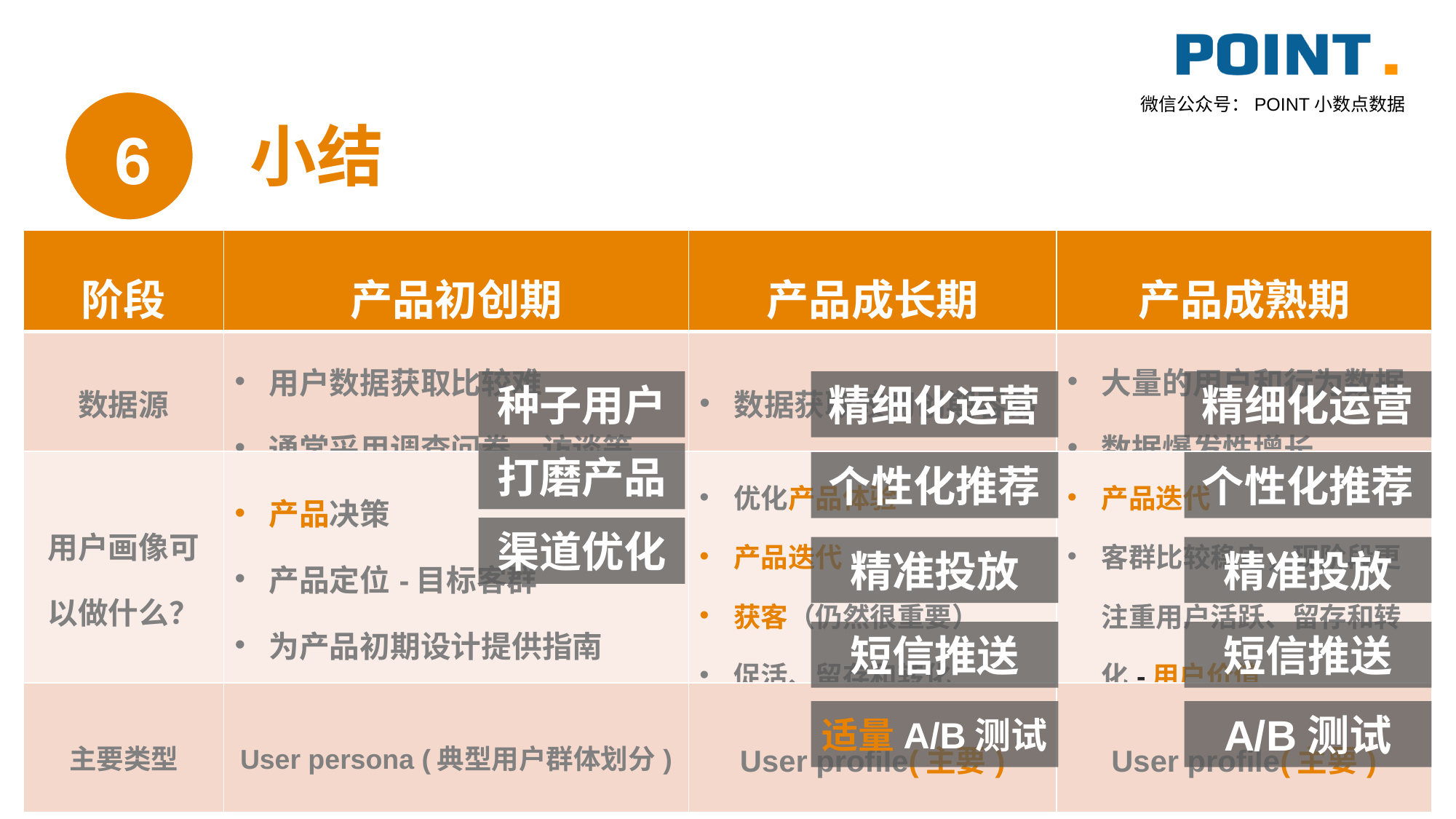

6
小结
| 阶段 | 产品初创期 | 产品成长期 | 产品成熟期 |
| --- | --- | --- | --- |
| 数据源 | 用户数据获取比较难 通常采用调查问卷，访谈等 | 数据获取较初创期容易 | 大量的用户和行为数据 数据爆发性增长 |
| 用户画像可以做什么？ | 产品决策 产品定位-目标客群 为产品初期设计提供指南 | 优化产品体验 产品迭代 获客（仍然很重要） 促活、留存和转化 | 产品迭代 客群比较稳定，现阶段更注重用户活跃、留存和转化-用户价值 |
| 主要类型 | User persona (典型用户群体划分) | User profile(主要) | User profile(主要) |
种子用户
打磨产品
渠道优化
精细化运营
个性化推荐
精准投放
短信推送
适量A/B测试
精细化运营
个性化推荐
精准投放
短信推送
A/B测试